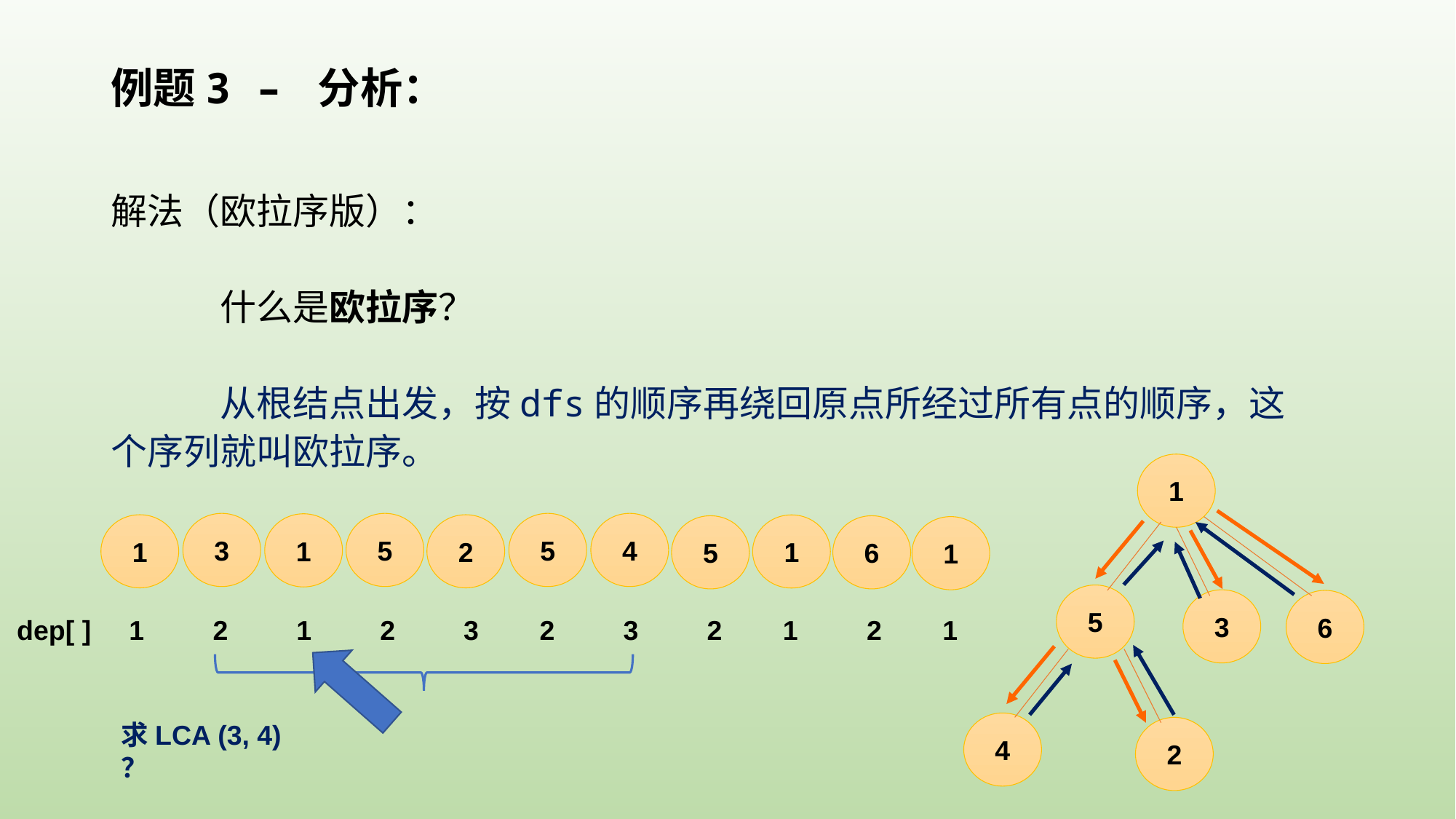

例题3 – 分析：

解法（欧拉序版）：

	什么是欧拉序？

	从根结点出发，按dfs的顺序再绕回原点所经过所有点的顺序，这个序列就叫欧拉序。
1

3
5
5
4
1
2
1
1
6
5
1

5
3
6
dep[ ]     1         2         1         2         3        2         3         2        1         2        1

求LCA (3, 4) ？
4
2